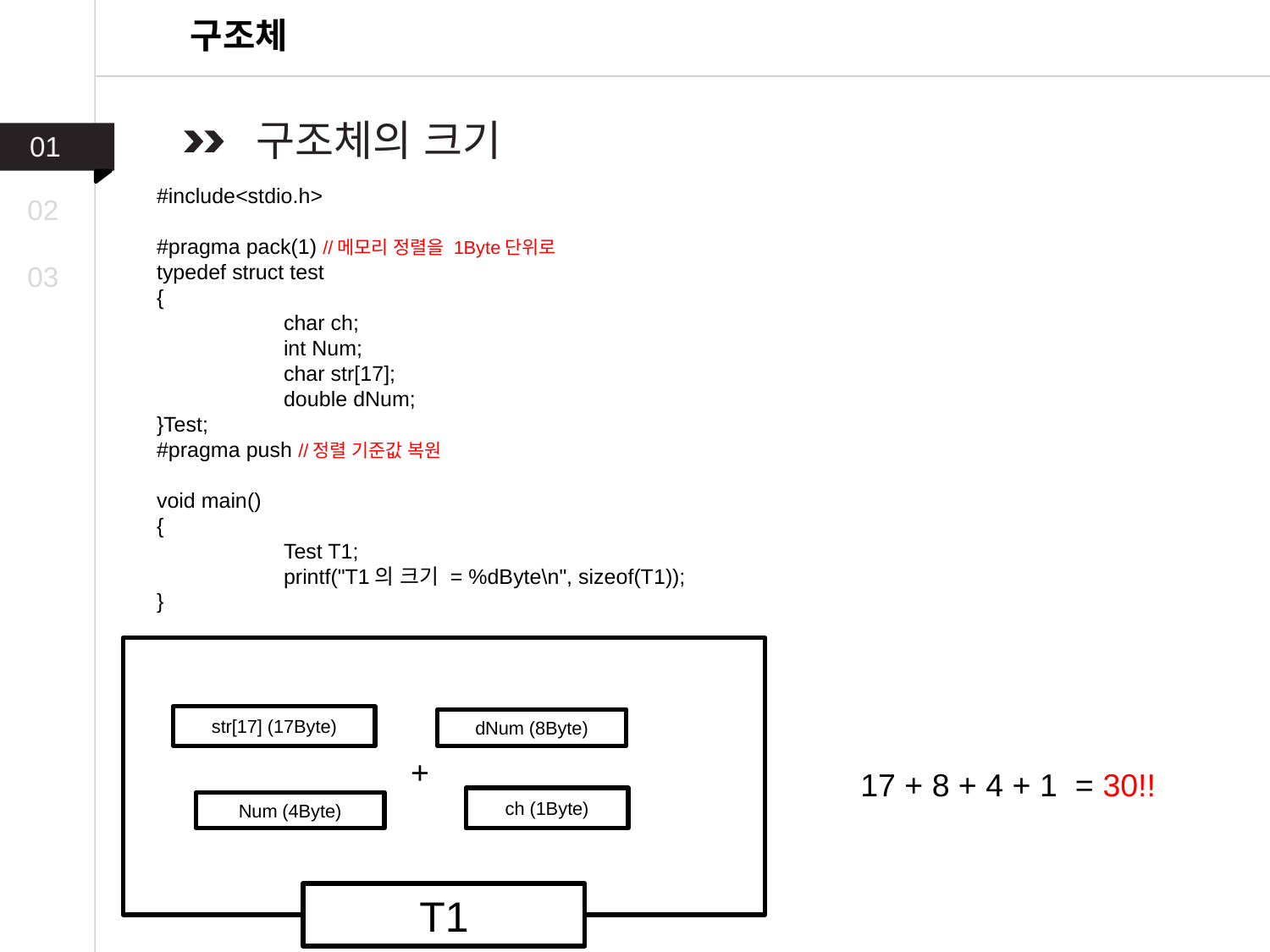

구조체
 구조체의 크기
01

#include<stdio.h>

#pragma pack(1) //메모리 정렬을 1Byte단위로
typedef struct test
{
	char ch;
	int Num;
	char str[17];
	double dNum;
}Test;
#pragma push //정렬 기준값 복원

void main()
{
	Test T1;
	printf("T1의 크기 = %dByte\n", sizeof(T1));
}
02
03

str[17] (17Byte)
dNum (8Byte)
Num (4Byte)
T1
+
17 + 8 + 4 + 1  = 30!!
ch (1Byte)